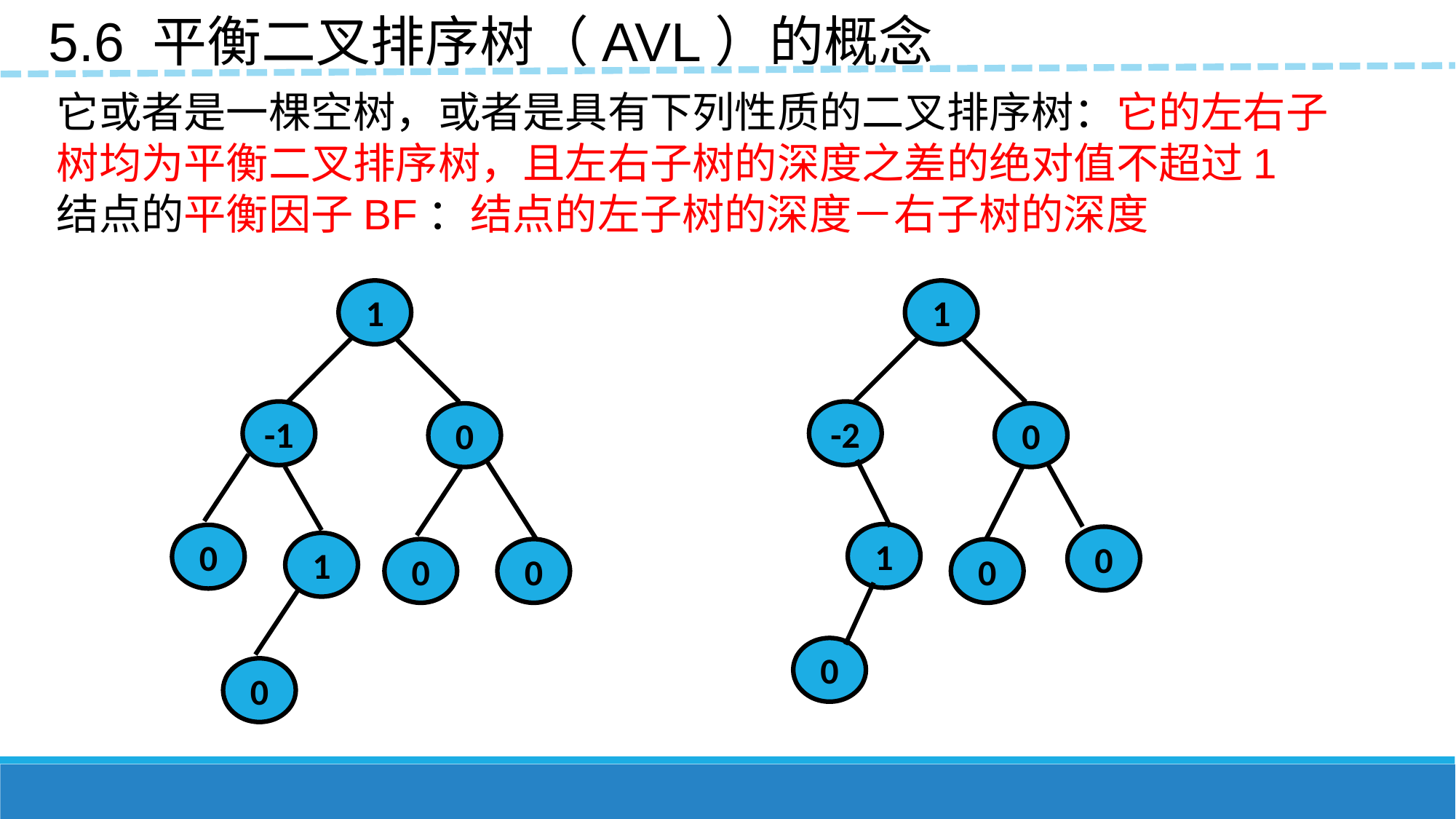

5.6 平衡二叉排序树（AVL）的概念
它或者是一棵空树，或者是具有下列性质的二叉排序树：它的左右子树均为平衡二叉排序树，且左右子树的深度之差的绝对值不超过1
结点的平衡因子BF：结点的左子树的深度－右子树的深度
1
1

-1
-2
0
0

1
0
0
1
0
0
0

0
0
42